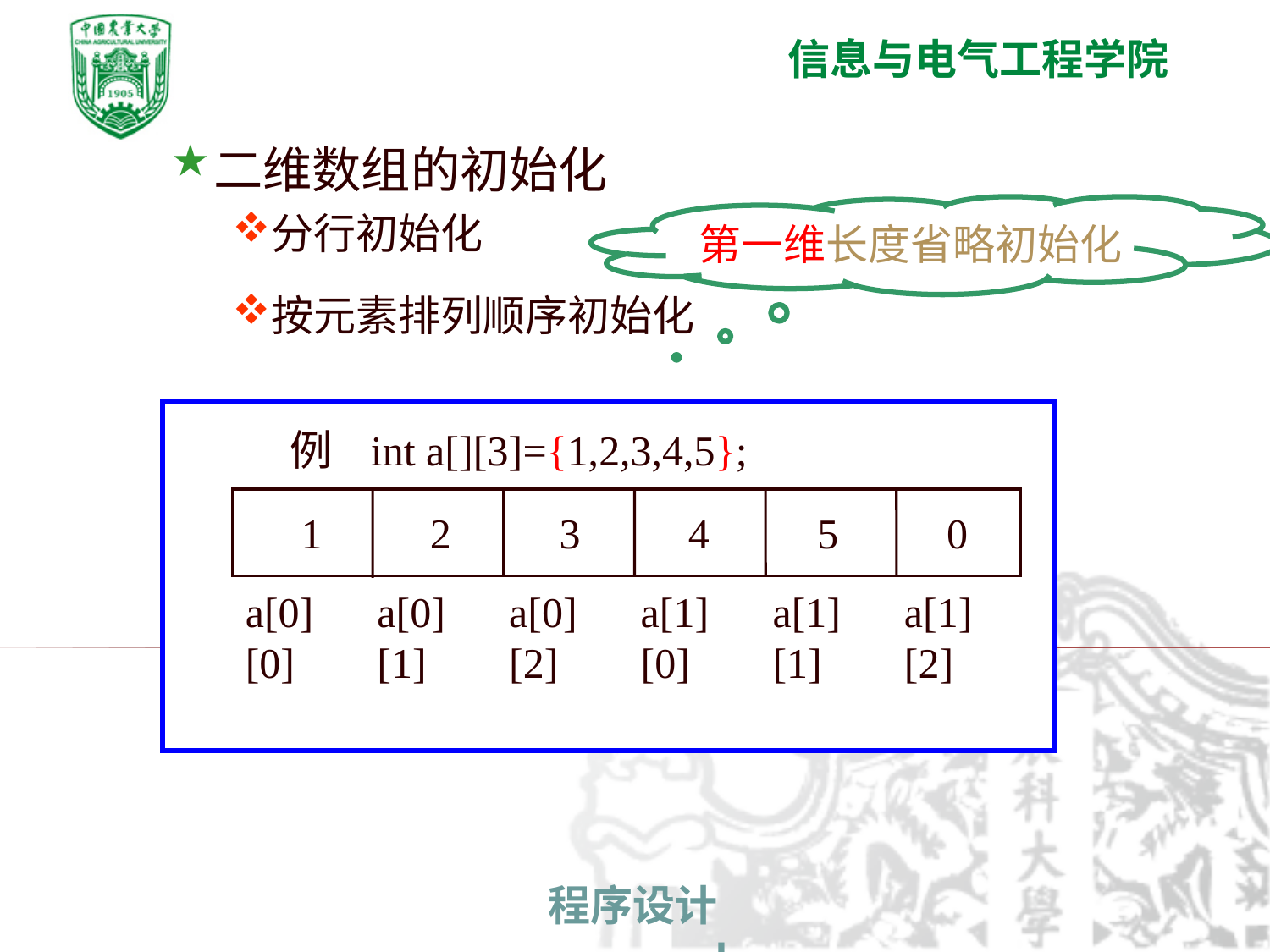

二维数组的初始化
分行初始化
第一维长度省略初始化

           例   int a[][3]={1,2,3,4,5};

1
2
3
4
5
0
a[0][0]
a[0][1]
a[0][2]
a[1][0]
a[1][1]
a[1][2]
按元素排列顺序初始化